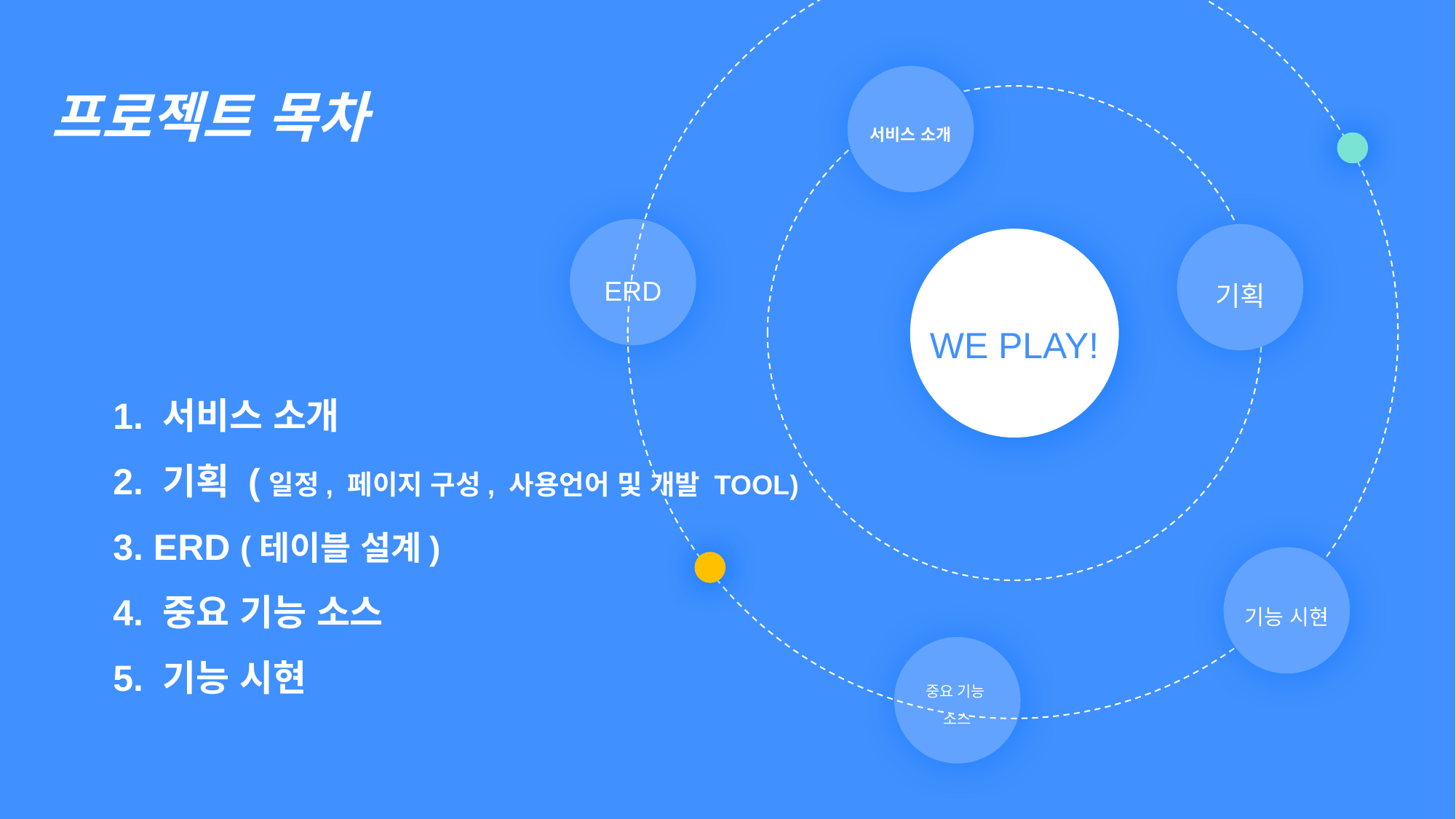

프로젝트 목차

서비스 소개

ERD
기획
WE PLAY!
1. 서비스 소개
2. 기획 (일정, 페이지 구성, 사용언어 및 개발 TOOL)
3. ERD (테이블 설계)
4. 중요 기능 소스
5. 기능 시현

기능 시현

중요 기능
소스